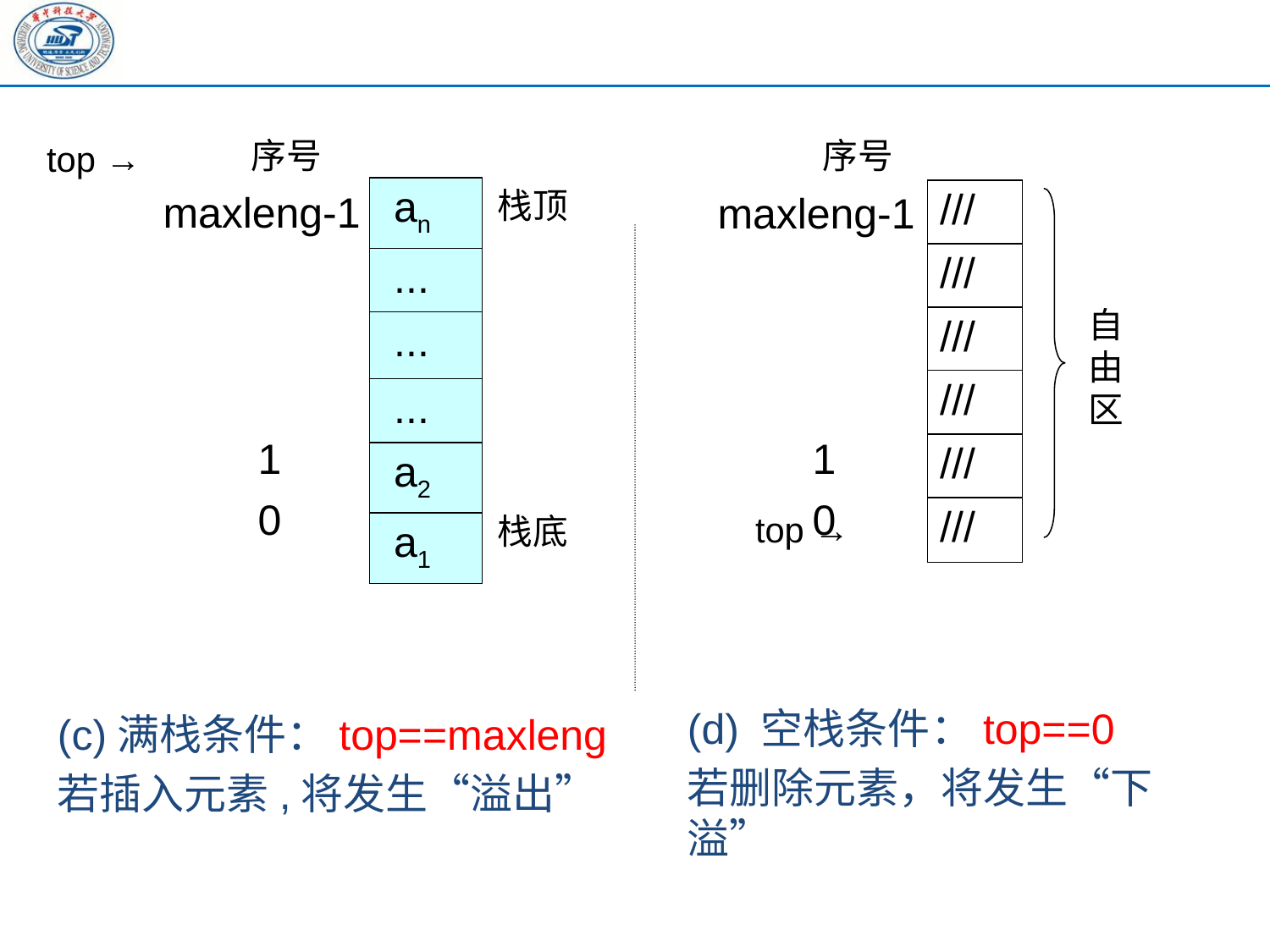

序号
序号
top →
栈顶
| an |
| --- |
| ... |
| ... |
| ... |
| a2 |
| a1 |
maxleng-1

        1
        0
maxleng-1

        1
        0

| /// |
| --- |
| /// |
| /// |
| /// |
| /// |
| /// |

自
由
区
top →
栈底
(d) 空栈条件：top==0
若删除元素，将发生“下溢”
(c)满栈条件：top==maxleng
若插入元素,将发生“溢出”